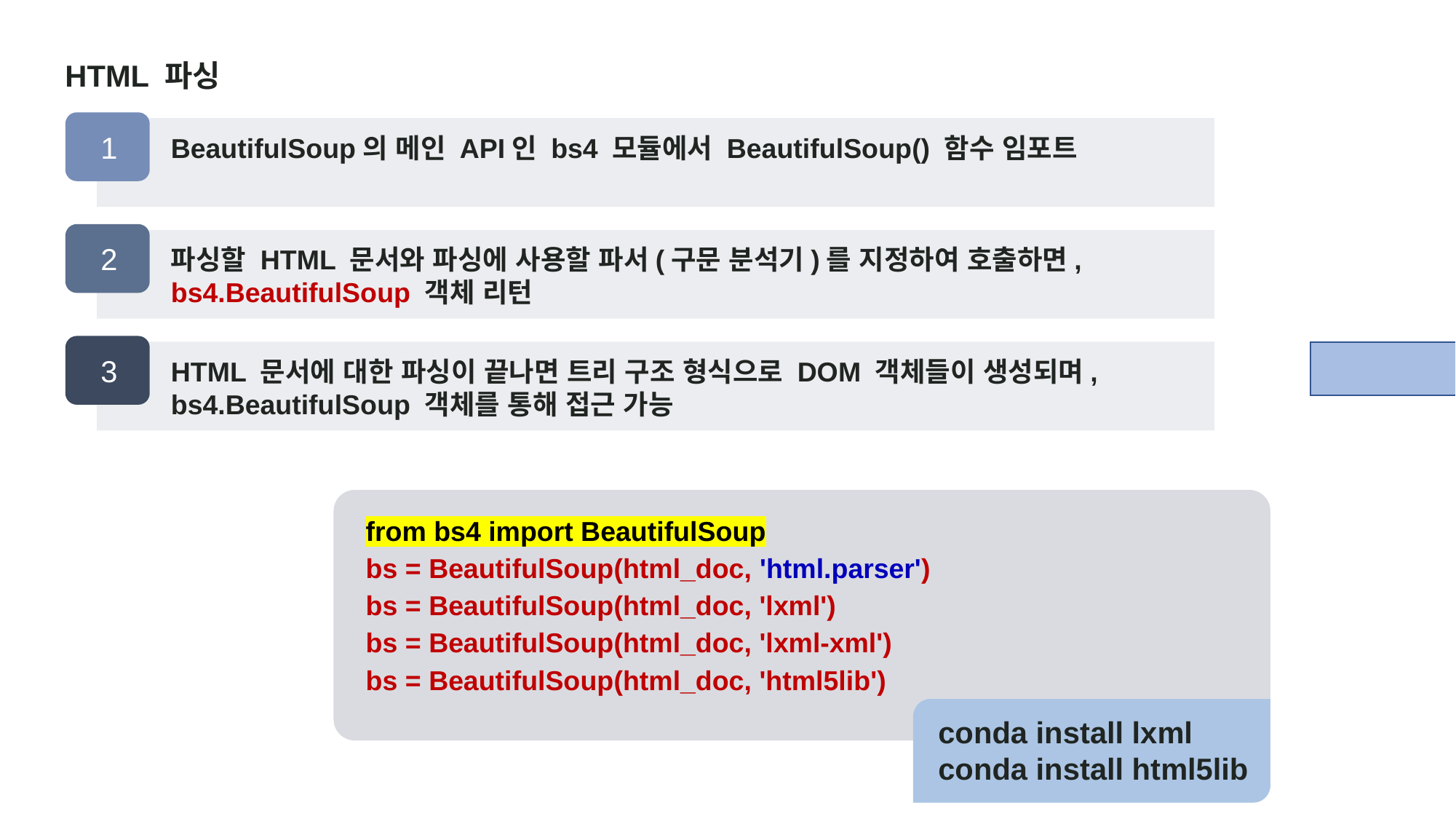

HTML 파싱

BeautifulSoup의 메인 API인 bs4 모듈에서 BeautifulSoup() 함수 임포트
1

파싱할 HTML 문서와 파싱에 사용할 파서(구문 분석기)를 지정하여 호출하면, bs4.BeautifulSoup 객체 리턴
2

HTML 문서에 대한 파싱이 끝나면 트리 구조 형식으로 DOM 객체들이 생성되며, bs4.BeautifulSoup 객체를 통해 접근 가능
3

from bs4 import BeautifulSoup
bs = BeautifulSoup(html_doc, 'html.parser')
bs = BeautifulSoup(html_doc, 'lxml')
bs = BeautifulSoup(html_doc, 'lxml-xml')
bs = BeautifulSoup(html_doc, 'html5lib')

conda install lxml
conda install html5lib